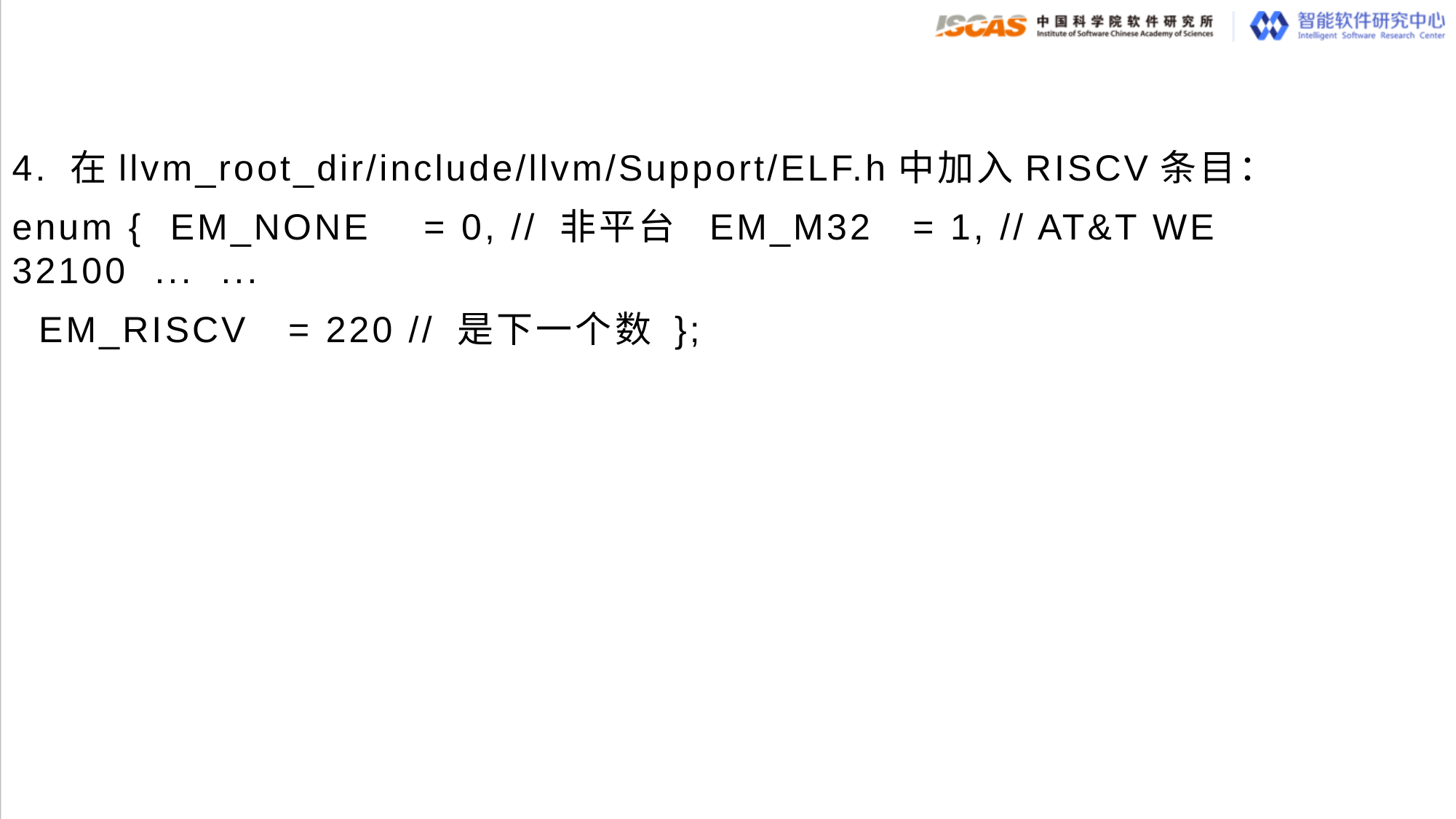

4. 在llvm_root_dir/include/llvm/Support/ELF.h中加入RISCV条目：
enum {  EM_NONE    = 0, // 非平台  EM_M32   = 1, // AT&T WE 32100  ...  ...
  EM_RISCV   = 220 // 是下一个数 };